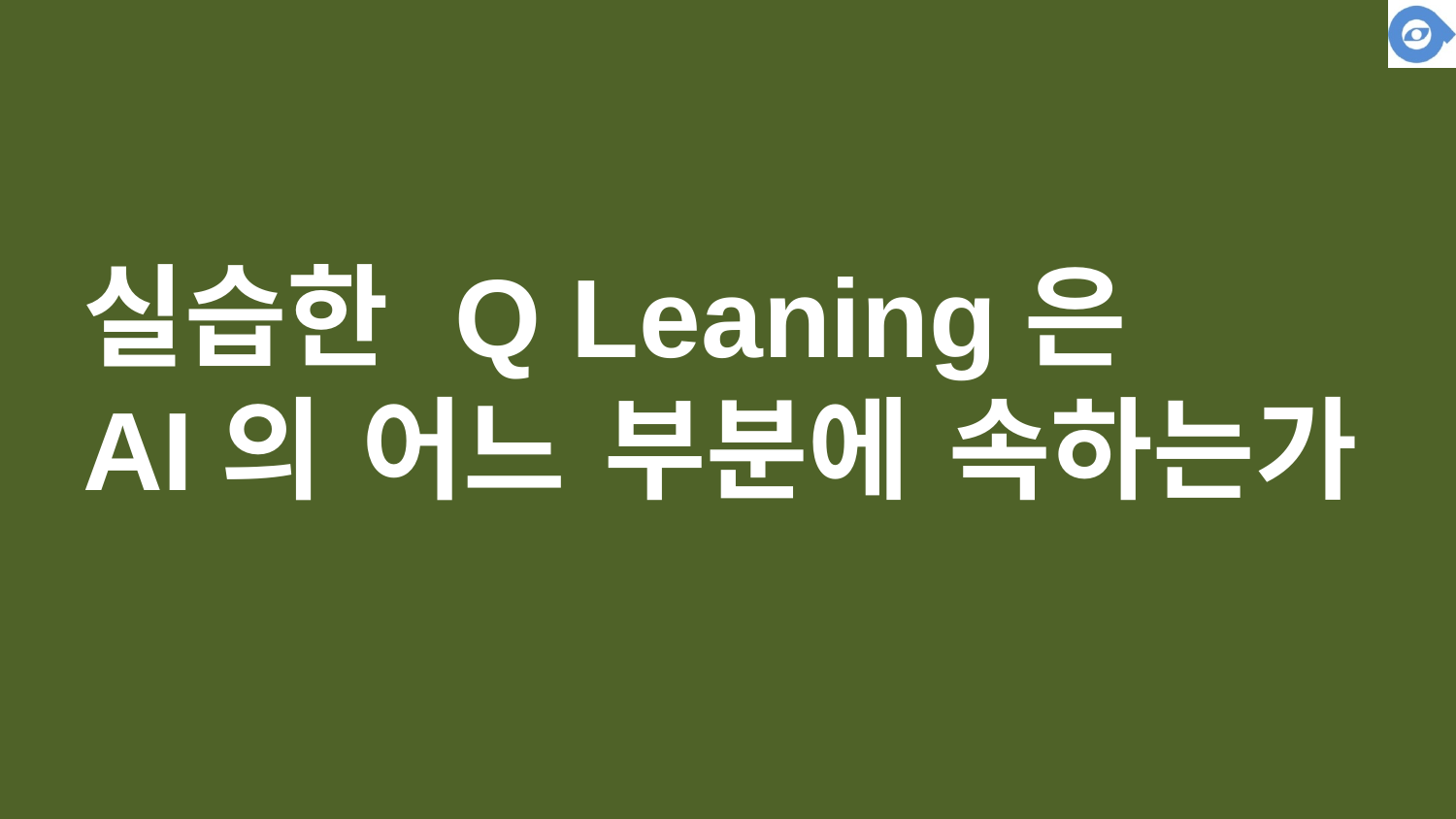

실습한 Q Leaning은
AI의 어느 부분에 속하는가